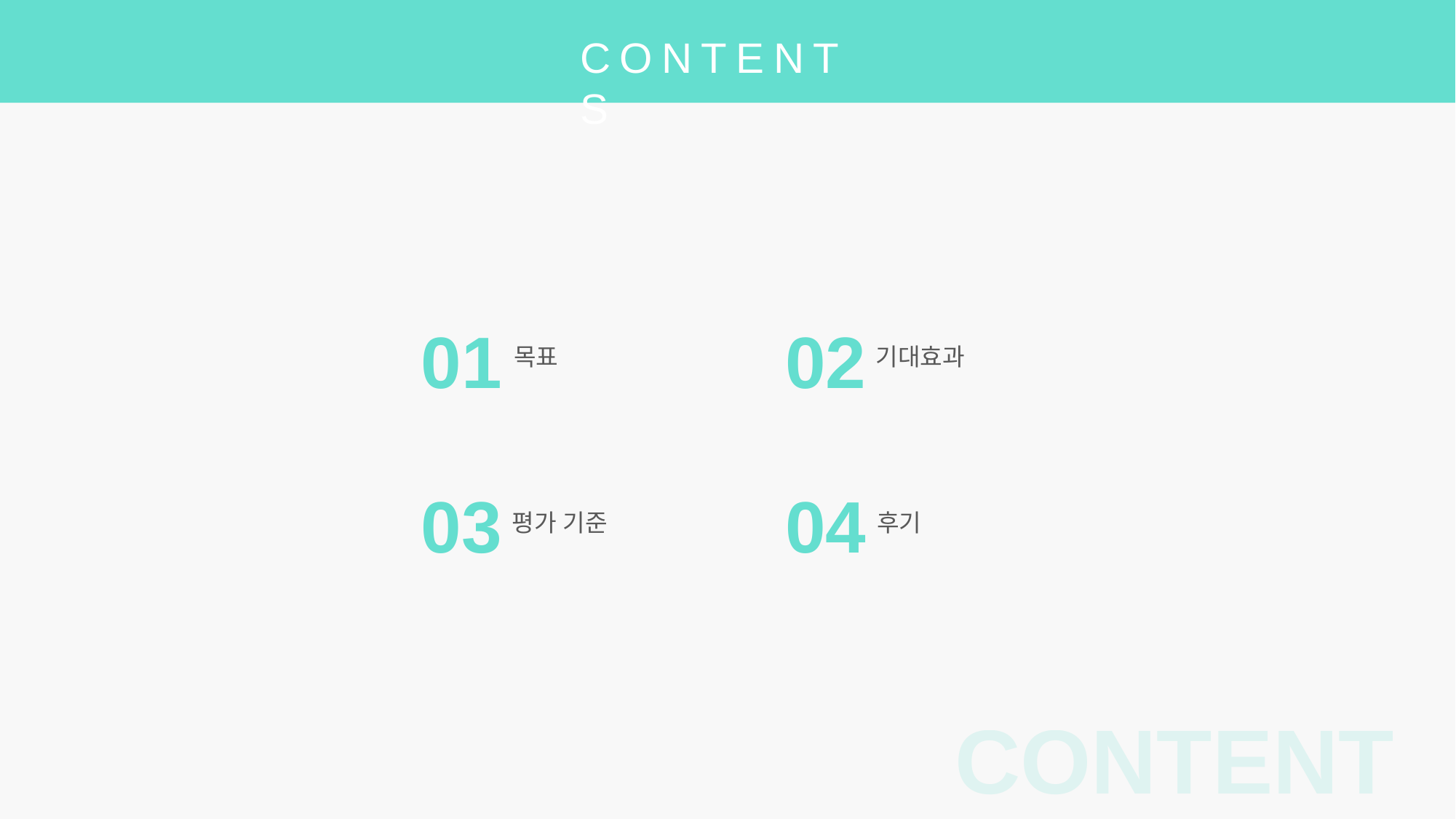

CONTENTS
01
목표
02
기대효과
03
평가 기준
04
후기
CONTENTS